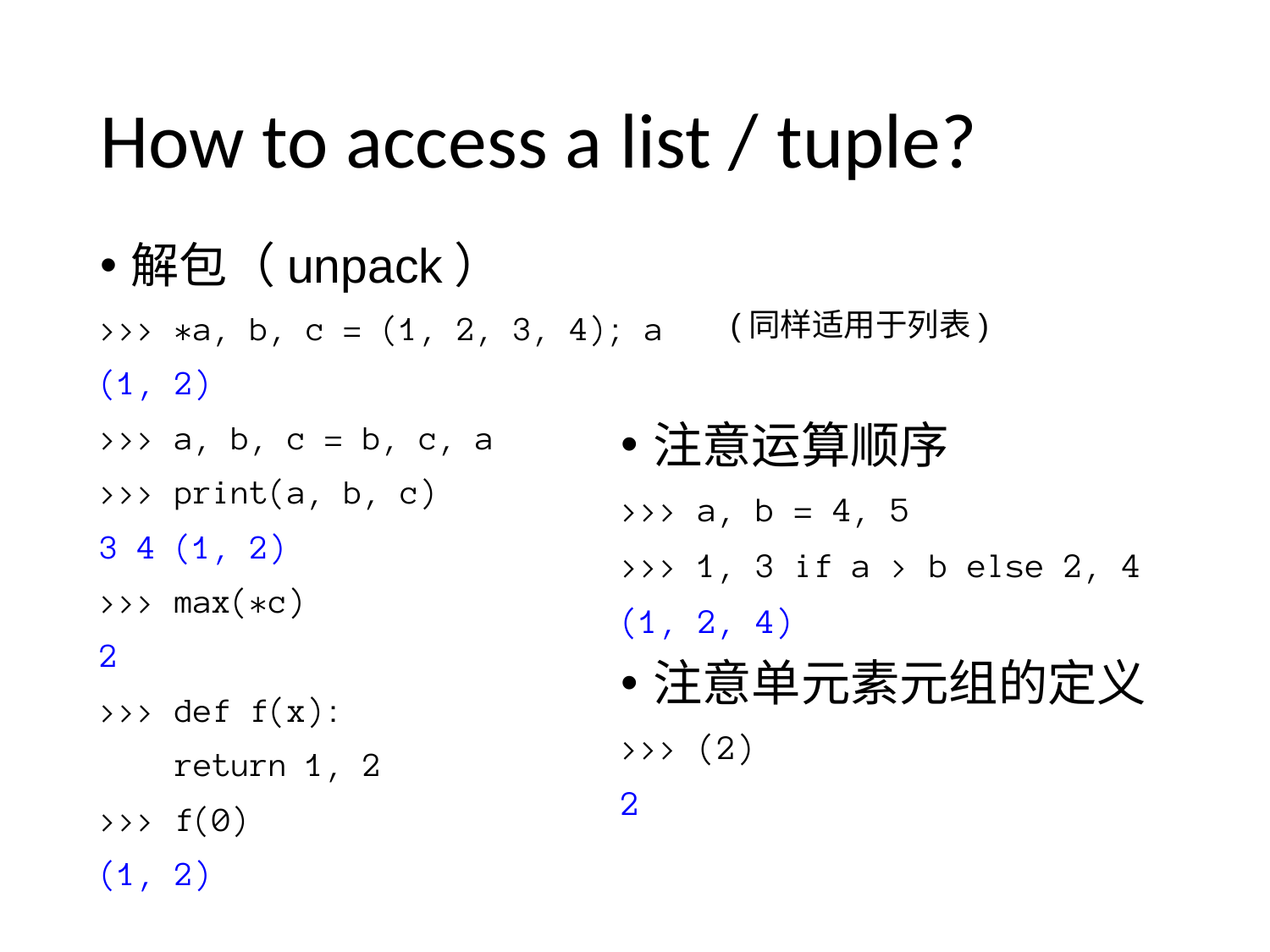

# How to access a list / tuple?
解包（unpack）
>>> *a, b, c = (1, 2, 3, 4); a
(1, 2)
>>> a, b, c = b, c, a
>>> print(a, b, c)
3 4 (1, 2)
>>> max(*c)
2
>>> def f(x):
    return 1, 2
>>> f(0)
(1, 2)
(同样适用于列表)
注意运算顺序
>>> a, b = 4, 5
>>> 1, 3 if a > b else 2, 4
(1, 2, 4)
注意单元素元组的定义
>>> (2)
2